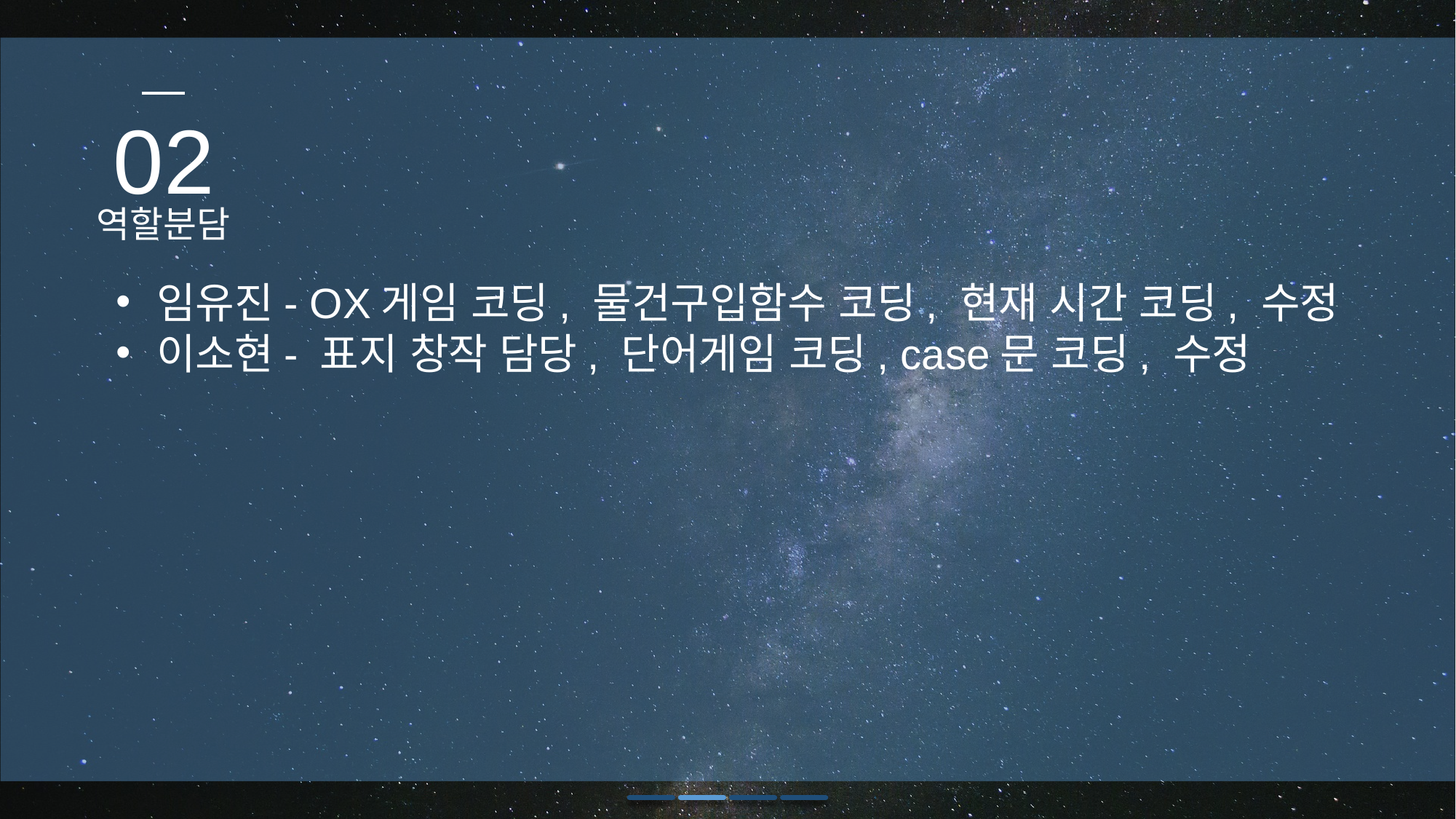

02
역할분담
임유진- OX게임 코딩, 물건구입함수 코딩, 현재 시간 코딩, 수정
이소현- 표지 창작 담당, 단어게임 코딩, case문 코딩, 수정